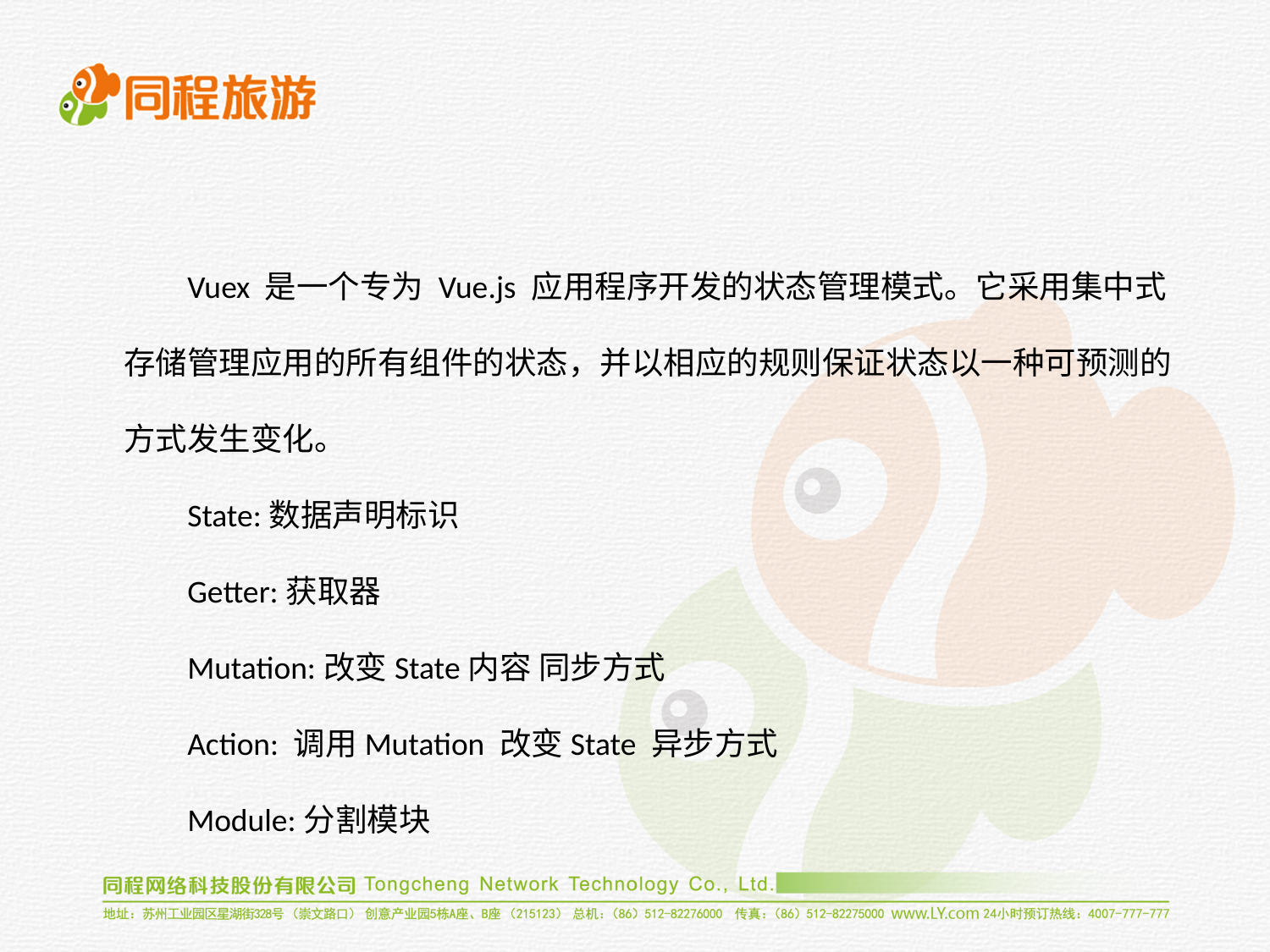

Vuex 是一个专为 Vue.js 应用程序开发的状态管理模式。它采用集中式存储管理应用的所有组件的状态，并以相应的规则保证状态以一种可预测的方式发生变化。
State:数据声明标识
Getter:获取器
Mutation:改变State内容 同步方式
Action: 调用Mutation 改变State 异步方式
Module:分割模块